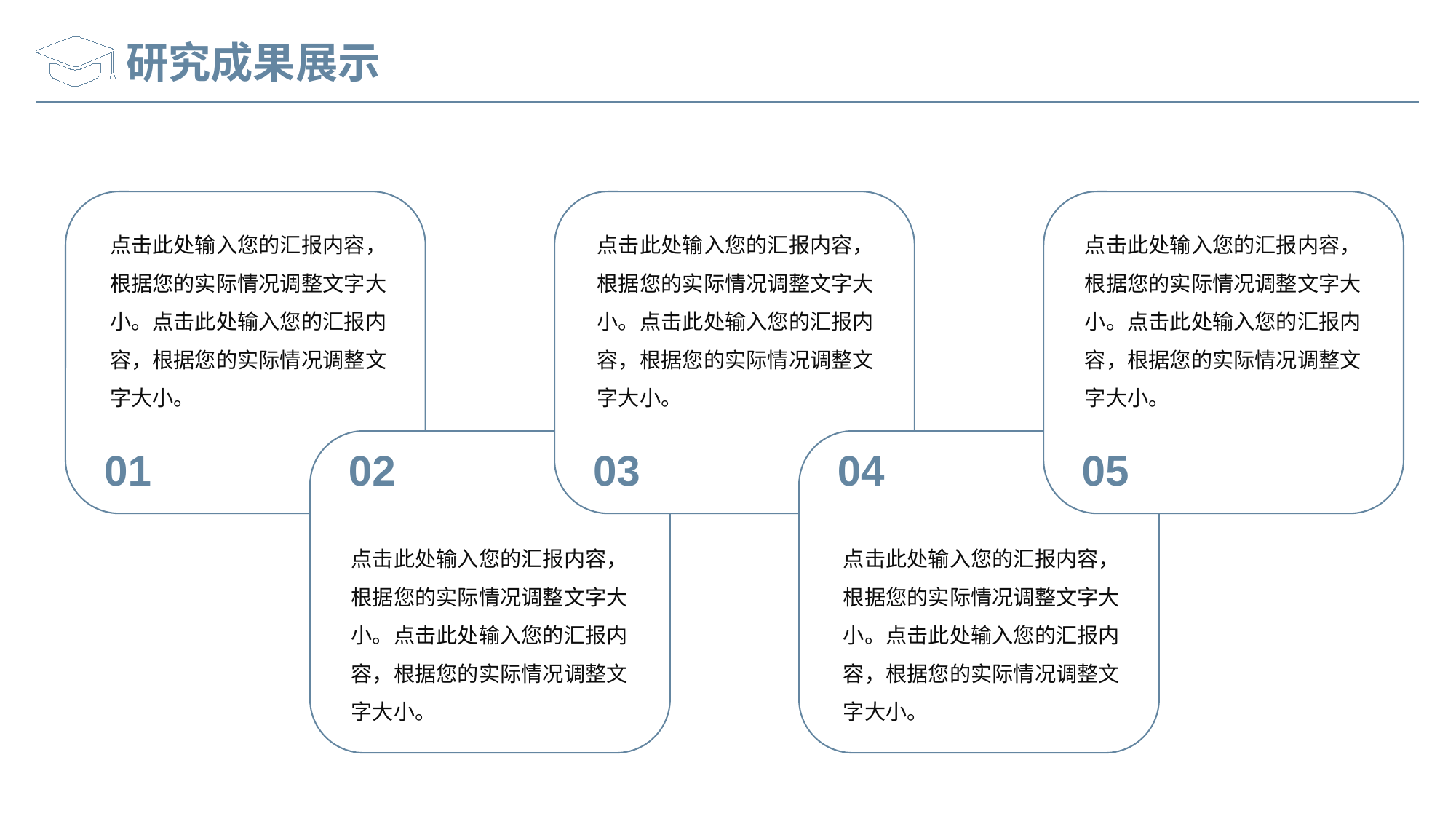

研究成果展示

点击此处输入您的汇报内容，根据您的实际情况调整文字大小。点击此处输入您的汇报内容，根据您的实际情况调整文字大小。
点击此处输入您的汇报内容，根据您的实际情况调整文字大小。点击此处输入您的汇报内容，根据您的实际情况调整文字大小。
点击此处输入您的汇报内容，根据您的实际情况调整文字大小。点击此处输入您的汇报内容，根据您的实际情况调整文字大小。

01
02
03
04
05
点击此处输入您的汇报内容，根据您的实际情况调整文字大小。点击此处输入您的汇报内容，根据您的实际情况调整文字大小。
点击此处输入您的汇报内容，根据您的实际情况调整文字大小。点击此处输入您的汇报内容，根据您的实际情况调整文字大小。